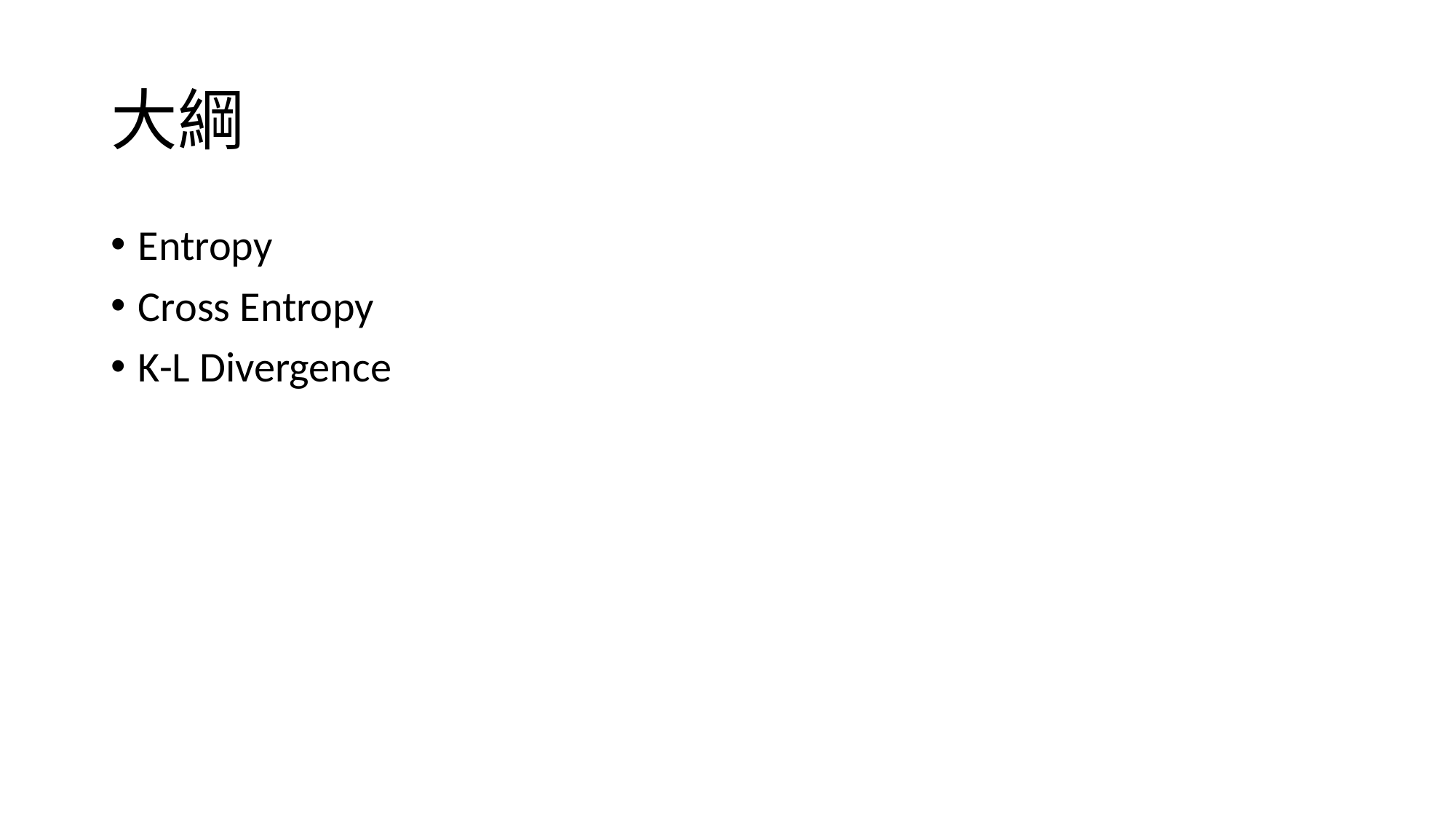

# 大綱
Entropy
Cross Entropy
K-L Divergence